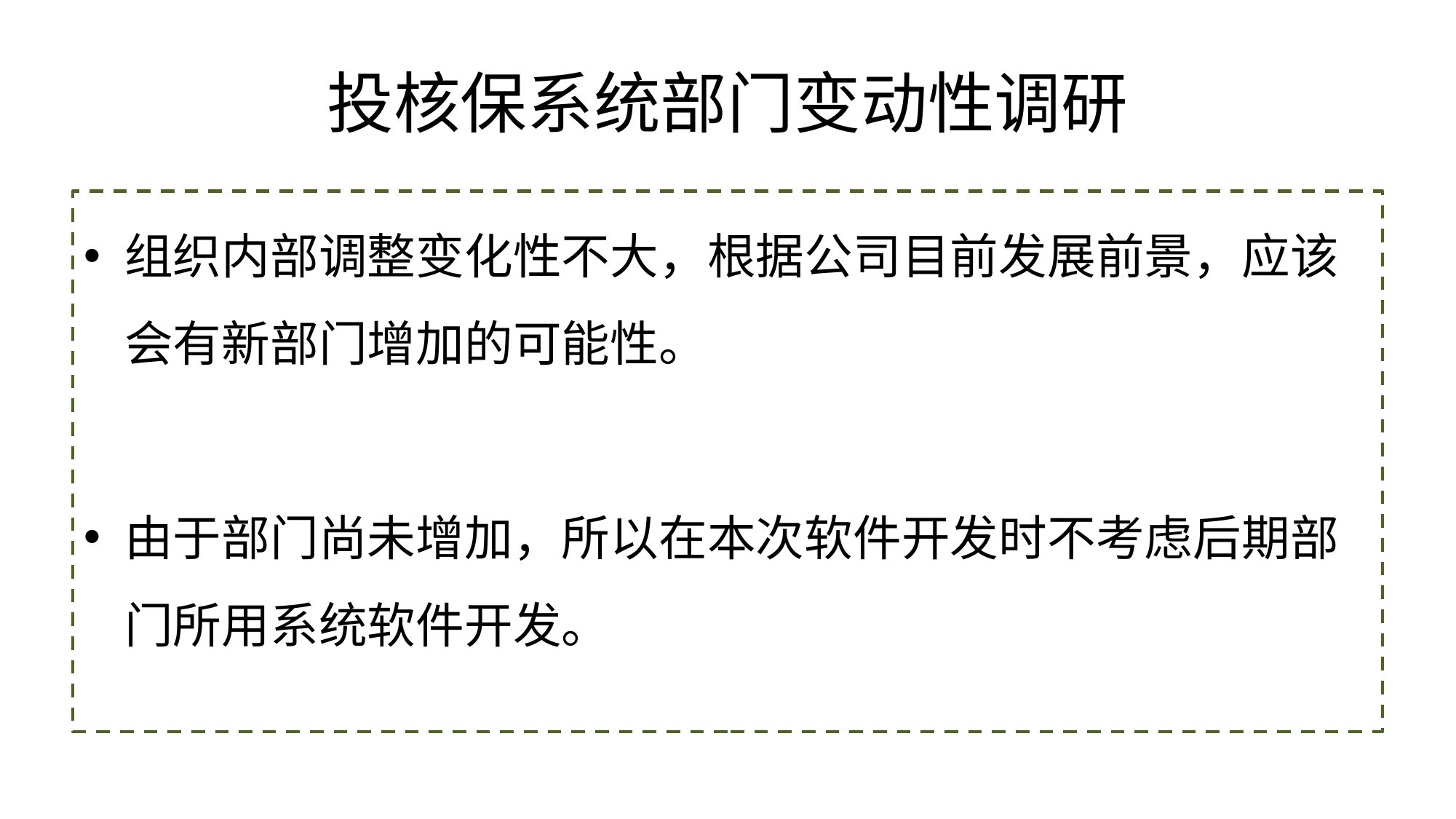

# 投核保系统部门变动性调研
组织内部调整变化性不大，根据公司目前发展前景，应该会有新部门增加的可能性。

由于部门尚未增加，所以在本次软件开发时不考虑后期部门所用系统软件开发。